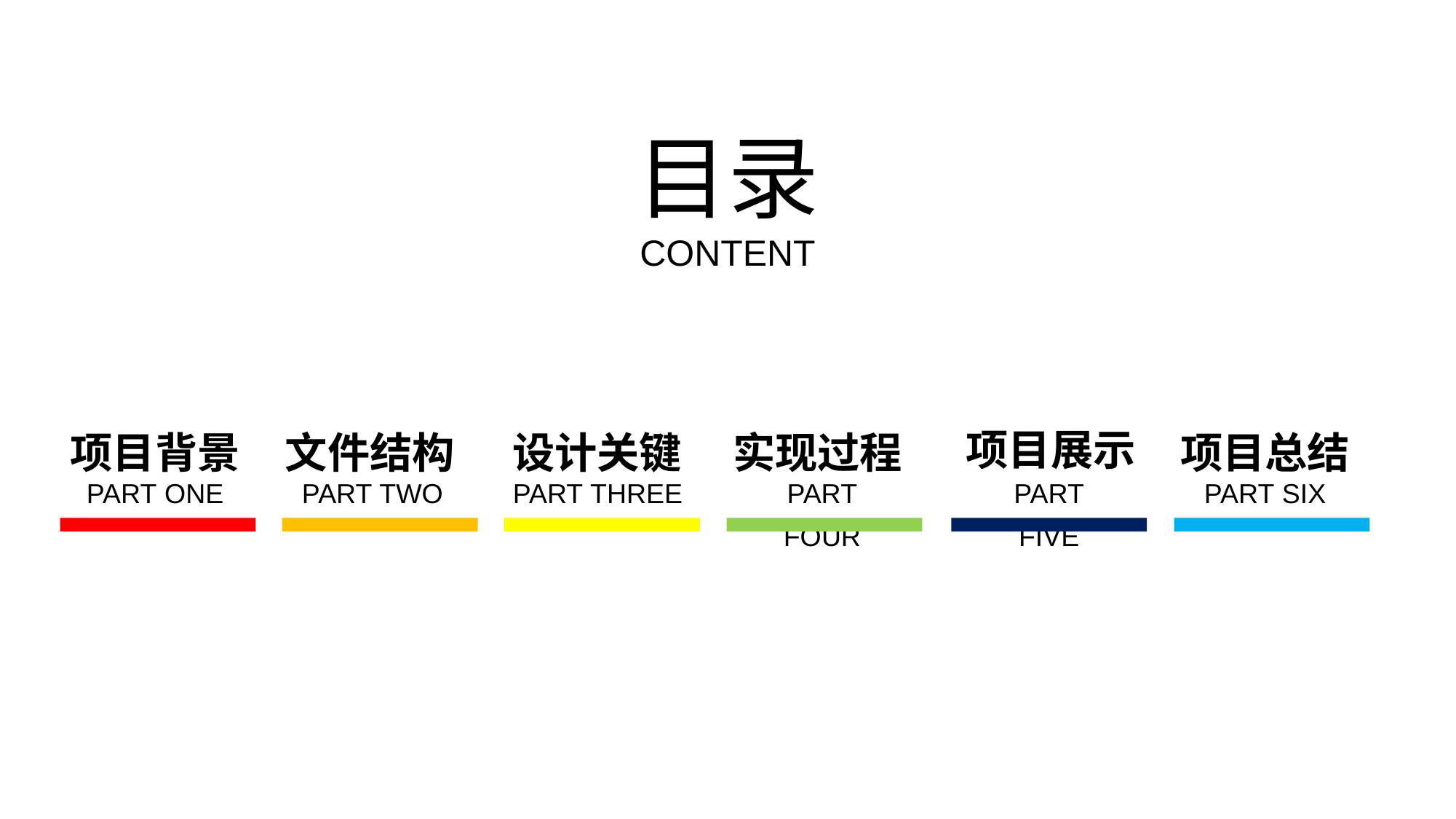

目录
CONTENT
项目展示
项目背景
文件结构
设计关键
实现过程
项目总结
PART ONE
PART TWO
PART THREE
PART FOUR
PART FIVE
PART SIX